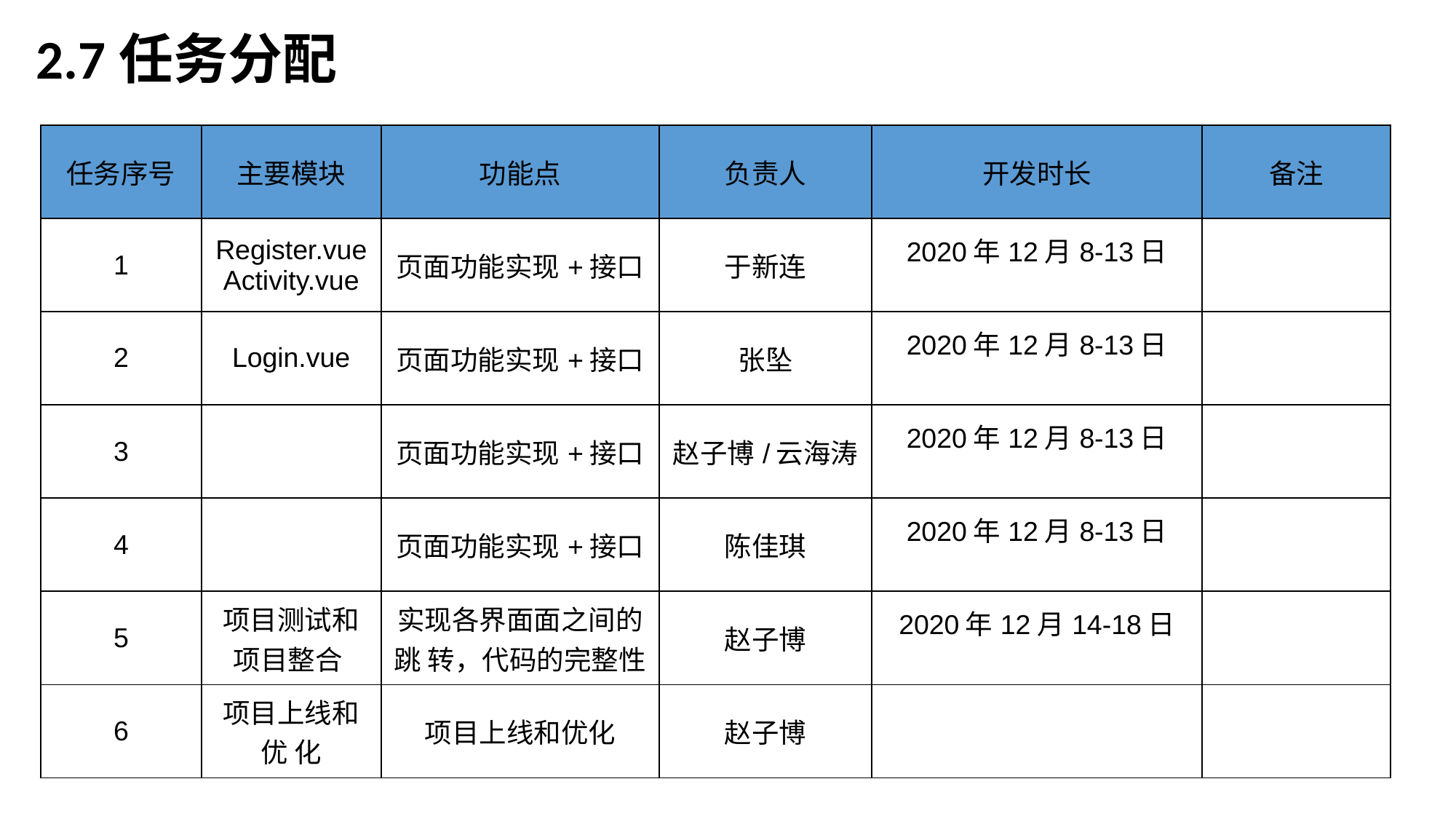

2.7任务分配
| 任务序号 | 主要模块 | 功能点 | 负责人 | 开发时长 | 备注 |
| --- | --- | --- | --- | --- | --- |
| 1 | Register.vue Activity.vue | ⻚面功能实现+接⼝ | 于新连 | 2020年12月8-13日 |  |
| 2 | Login.vue | ⻚面功能实现+接⼝ | 张坠 | 2020年12月8-13日 |  |
| 3 |  | ⻚面功能实现+接⼝ | 赵子博/云海涛 | 2020年12月8-13日 |  |
| 4 |  | ⻚面功能实现+接⼝ | 陈佳琪 | 2020年12月8-13日 |  |
| 5 | 项目测试和项⽬整合 | 实现各界⾯面之间的跳 转，代码的完整性 | 赵子博 | 2020年12月14-18日 |  |
| 6 | 项目上线和优 化 | 项目上线和优化 | 赵子博 |  |  |